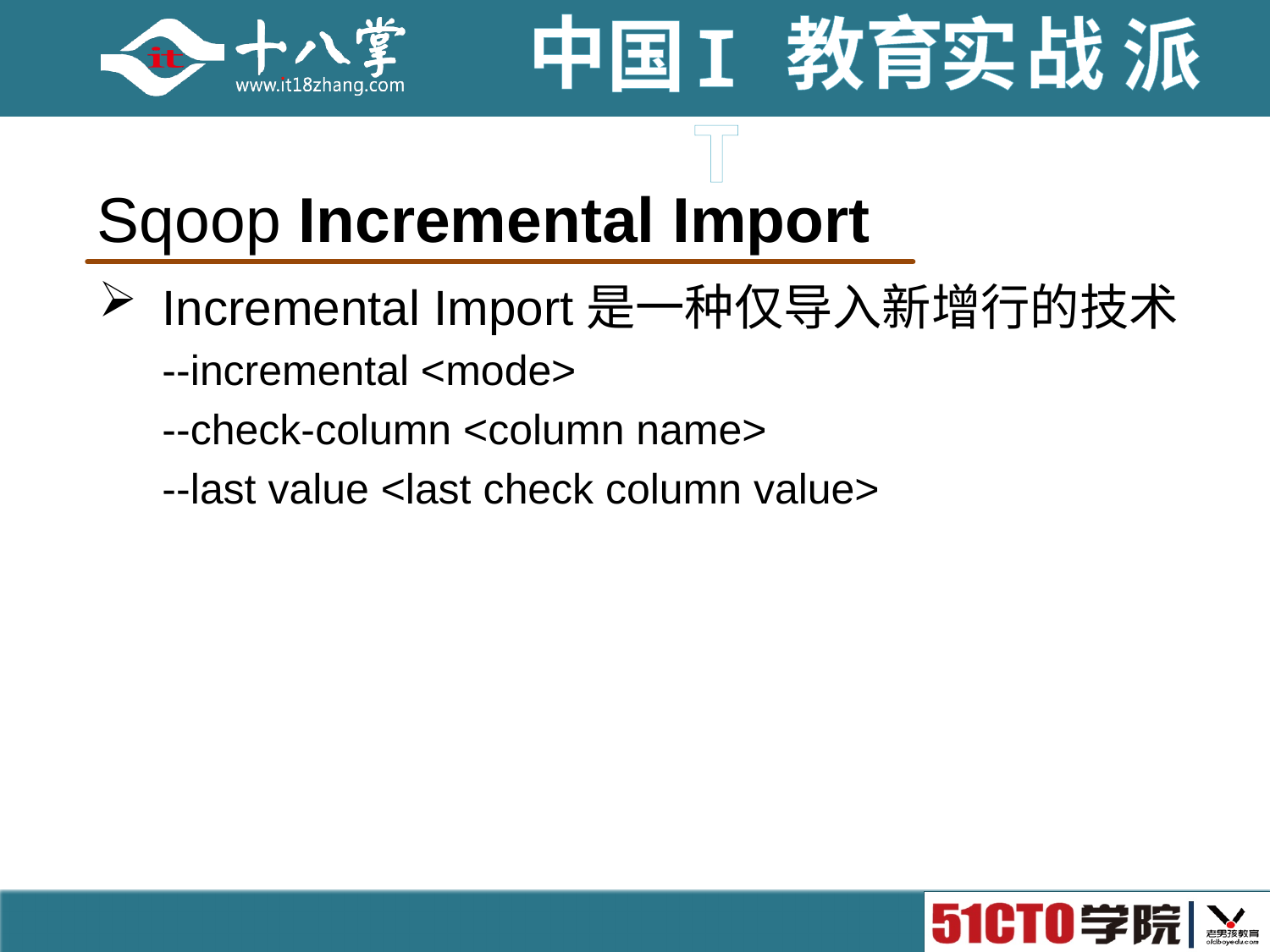

# Sqoop Incremental Import
Incremental Import是一种仅导入新增行的技术
--incremental <mode>
--check-column <column name>
--last value <last check column value>